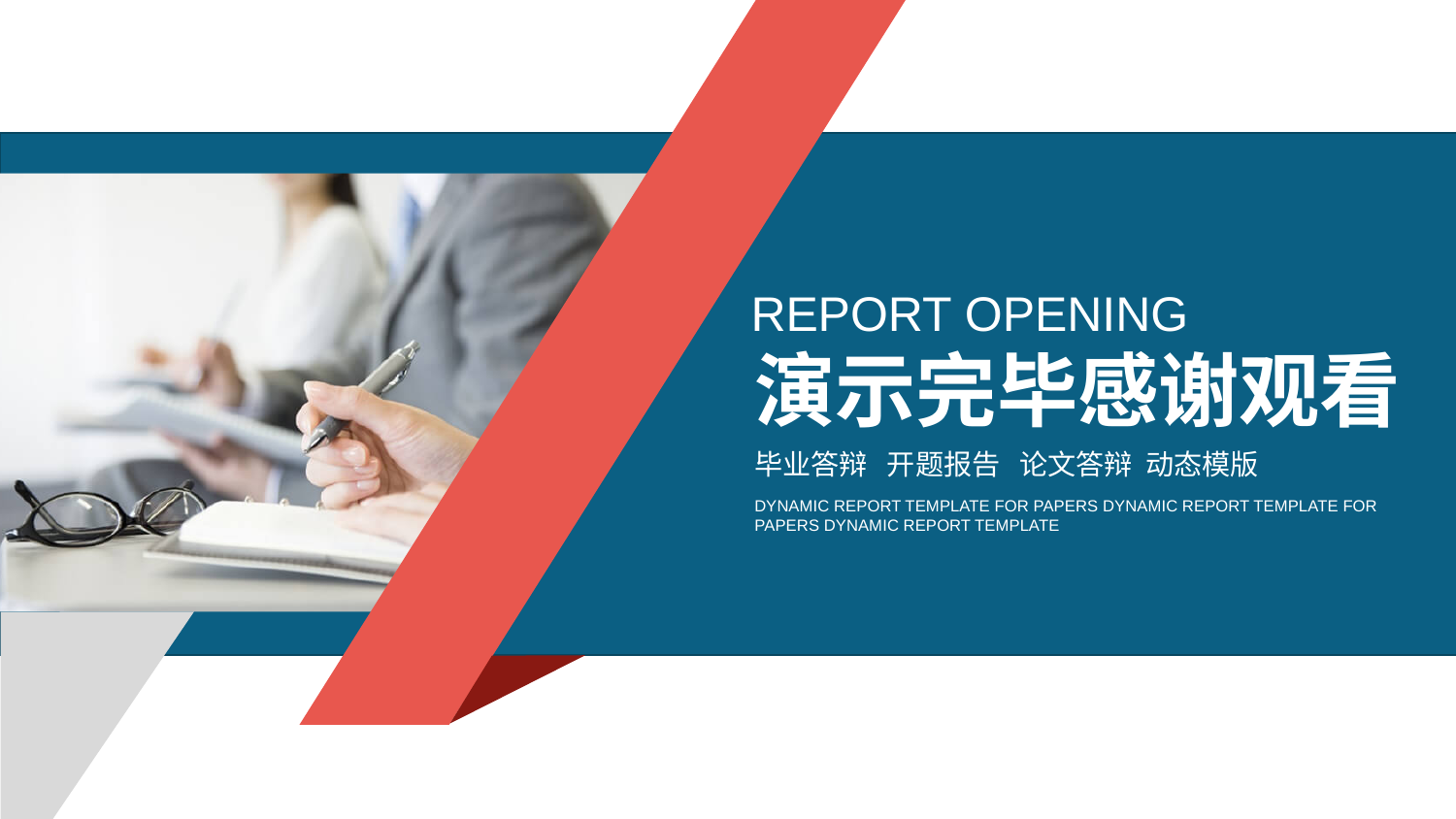

REPORT OPENING
演示完毕感谢观看
毕业答辩   开题报告   论文答辩  动态模版
DYNAMIC REPORT TEMPLATE FOR PAPERS DYNAMIC REPORT TEMPLATE FOR PAPERS DYNAMIC REPORT TEMPLATE